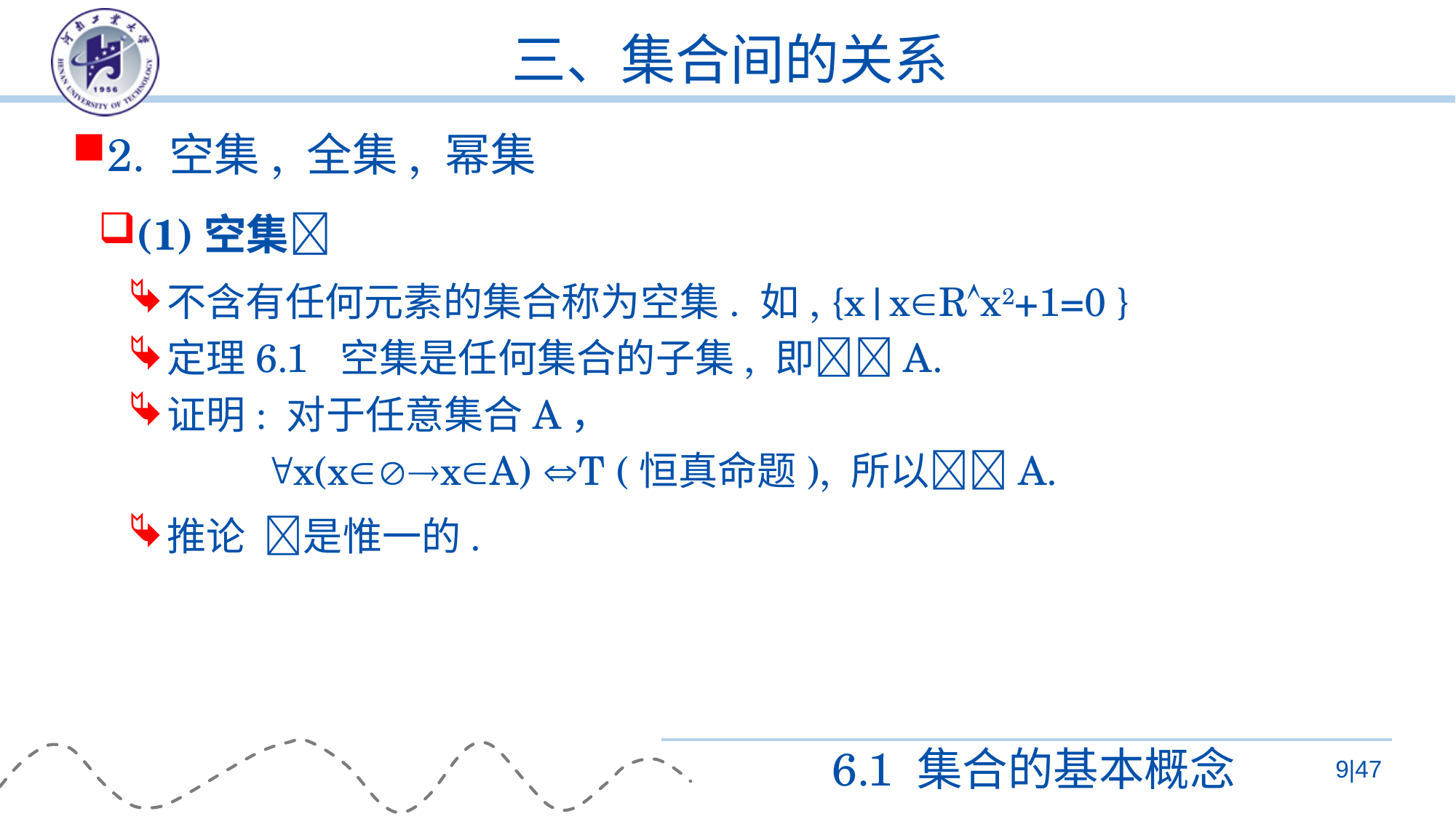

# 三、集合间的关系
2. 空集, 全集, 幂集
(1)空集∅
不含有任何元素的集合称为空集. 如, {x|x∈R∧x2+1=0 }
定理6.1  空集是任何集合的子集, 即∅⊆A.
证明: 对于任意集合A，
∀x(x∈∅→x∈A) ⇔T (恒真命题), 所以∅⊆A.
推论  ∅是惟一的.
6.1 集合的基本概念
9|47